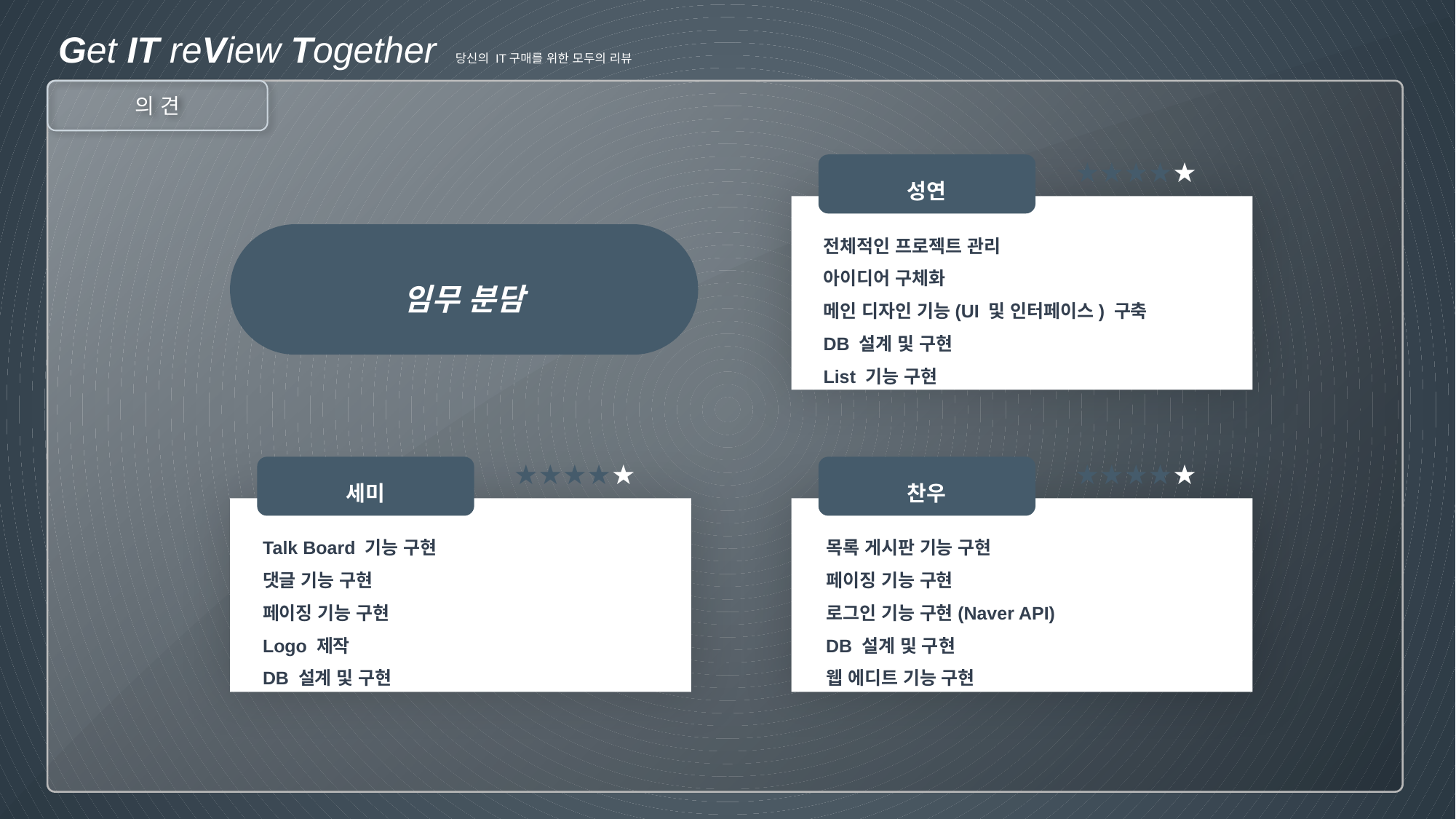

Get IT reView Together 당신의 IT구매를 위한 모두의 리뷰

의 견
★★★★★
성연

전체적인 프로젝트 관리
아이디어 구체화
메인 디자인 기능(UI 및 인터페이스) 구축
DB 설계 및 구현
List 기능 구현
임무 분담
★★★★★
★★★★★
세미
찬우

Talk Board 기능 구현
댓글 기능 구현
페이징 기능 구현
Logo 제작
DB 설계 및 구현
목록 게시판 기능 구현
페이징 기능 구현
로그인 기능 구현(Naver API)
DB 설계 및 구현
웹 에디트 기능 구현